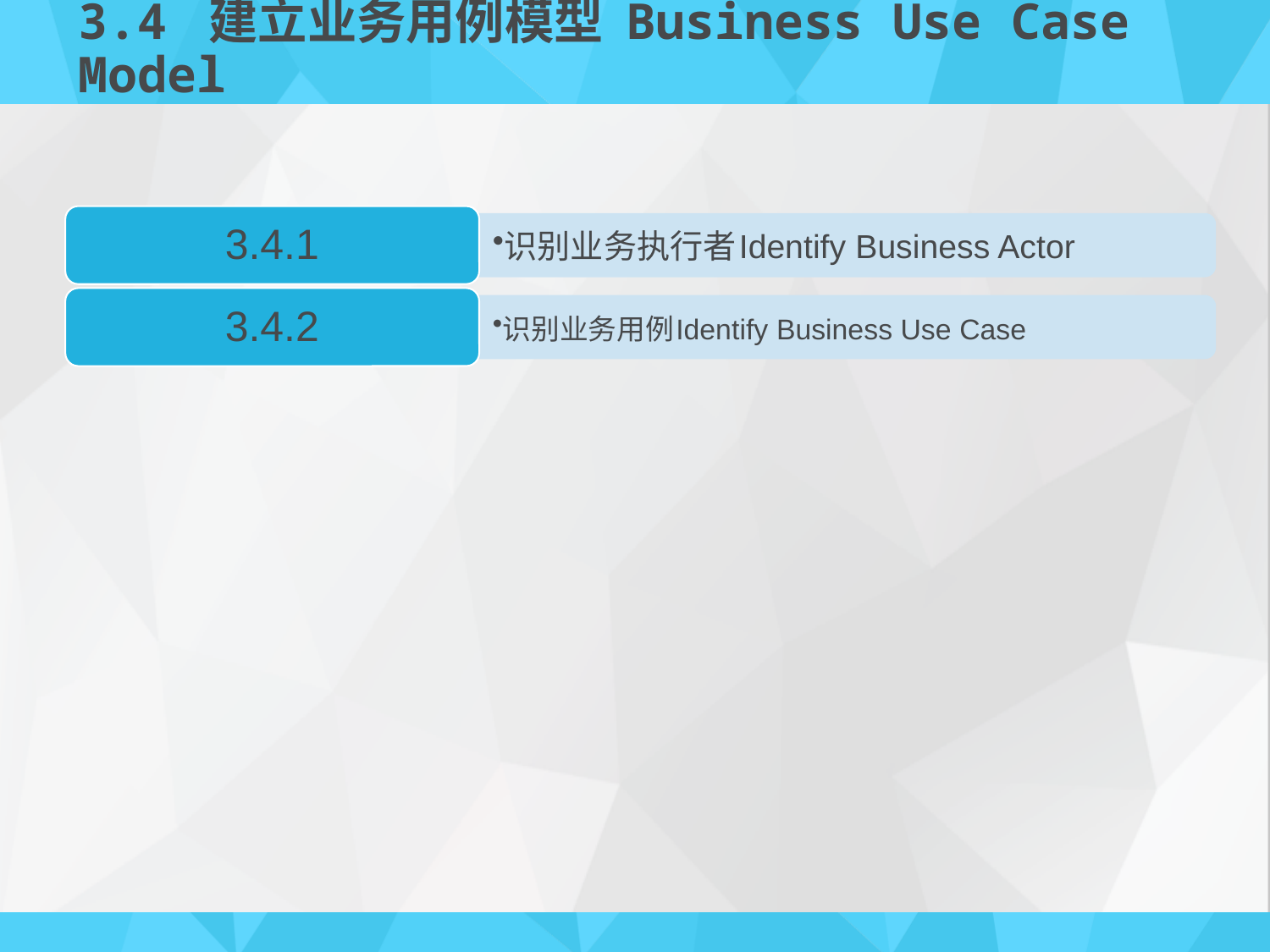

# 3.4 建立业务用例模型 Business Use Case Model
3.4.2
识别业务用例Identify Business Use Case
3.4.1
识别业务执行者Identify Business Actor